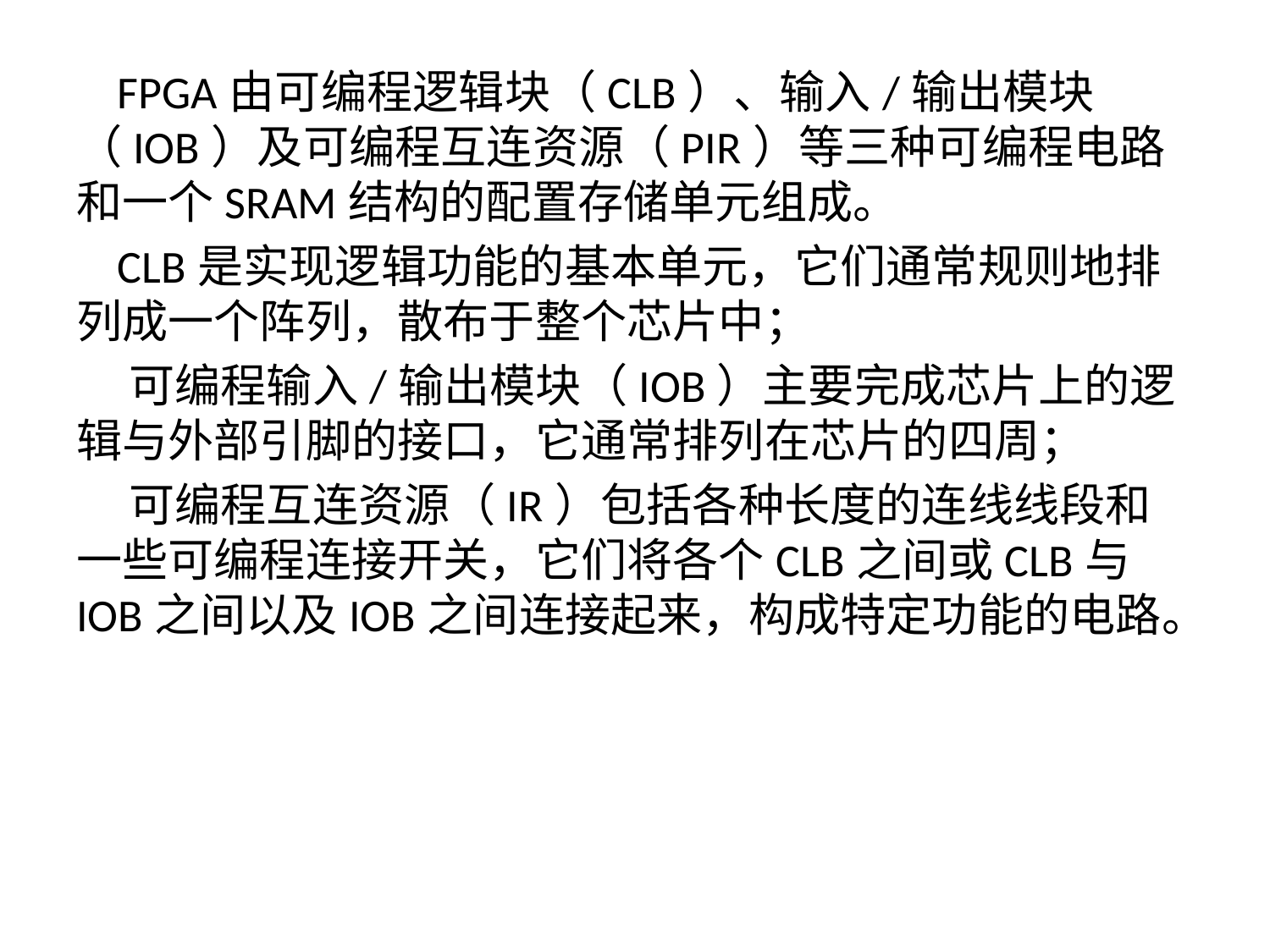

FPGA由可编程逻辑块（CLB）、输入/输出模块（IOB）及可编程互连资源（PIR）等三种可编程电路和一个SRAM结构的配置存储单元组成。
    CLB是实现逻辑功能的基本单元，它们通常规则地排列成一个阵列，散布于整个芯片中；
    可编程输入/输出模块（IOB）主要完成芯片上的逻辑与外部引脚的接口，它通常排列在芯片的四周；
    可编程互连资源（IR）包括各种长度的连线线段和一些可编程连接开关，它们将各个CLB之间或CLB与IOB之间以及IOB之间连接起来，构成特定功能的电路。